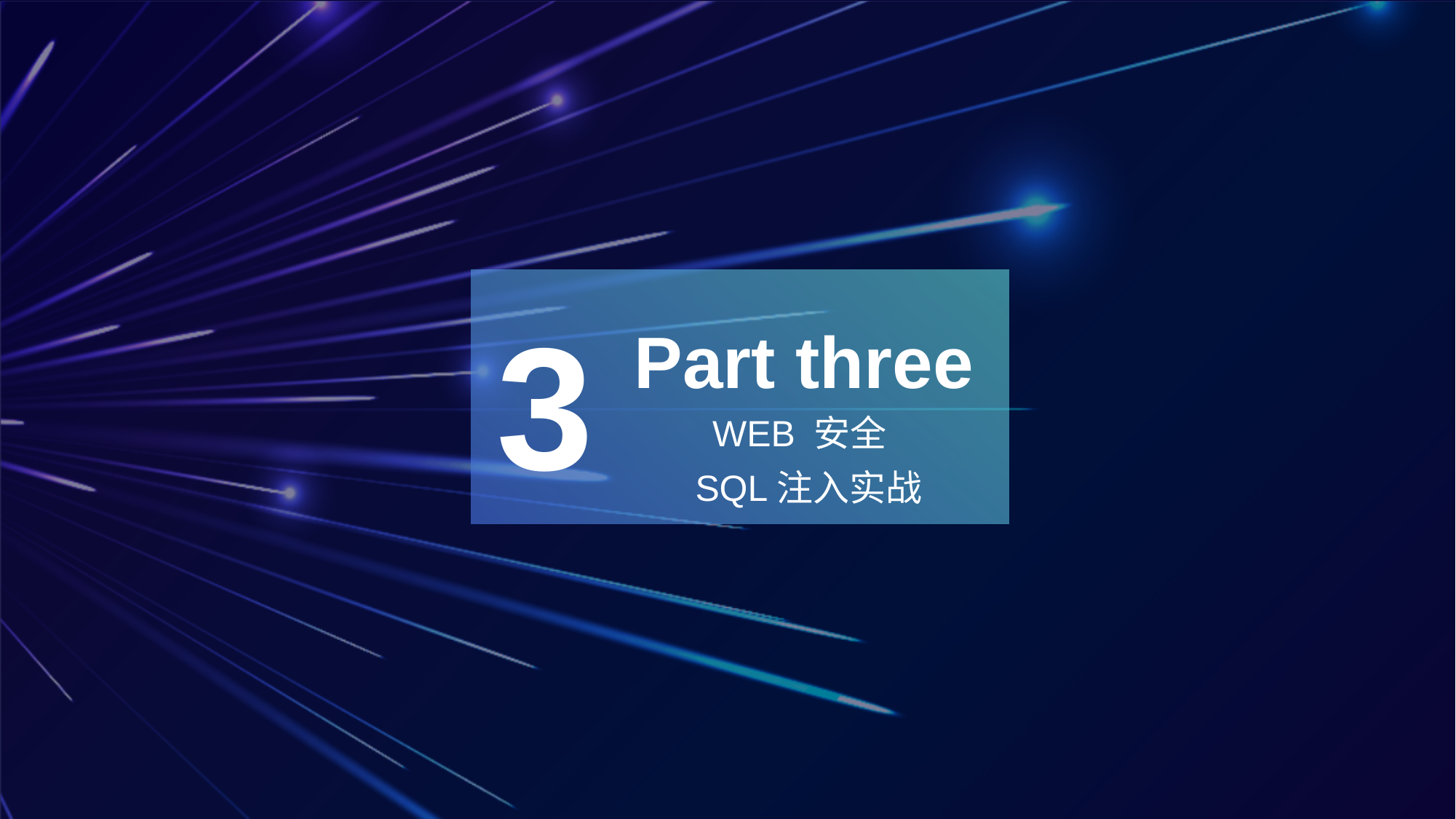

3
# Part three
WEB 安全
 SQL注入实战